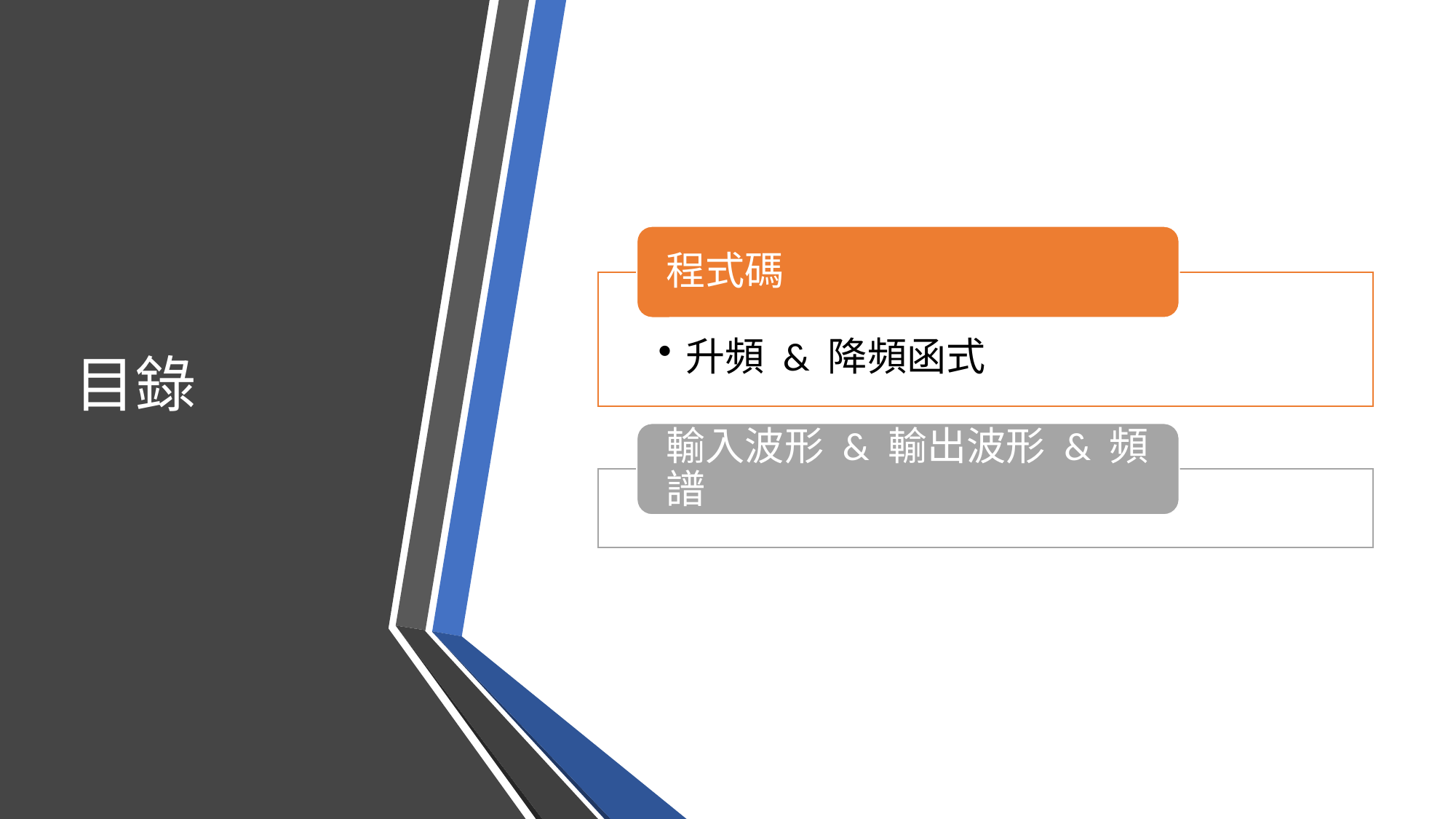

目錄
升頻 & 降頻函式
程式碼
輸入波形 & 輸出波形 & 頻譜